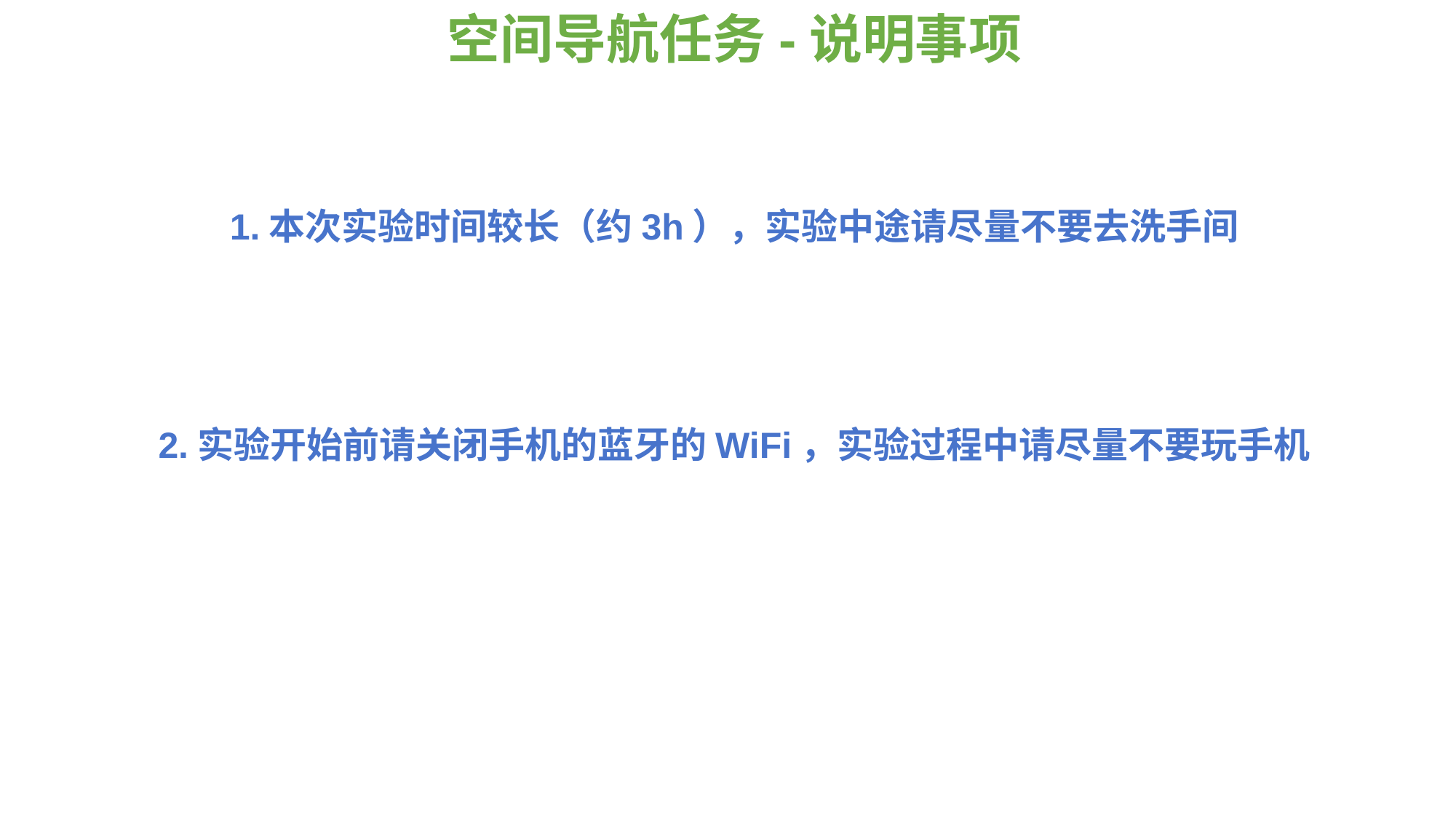

空间导航任务-说明事项
1.本次实验时间较长（约3h），实验中途请尽量不要去洗手间

2.实验开始前请关闭手机的蓝牙的WiFi，实验过程中请尽量不要玩手机